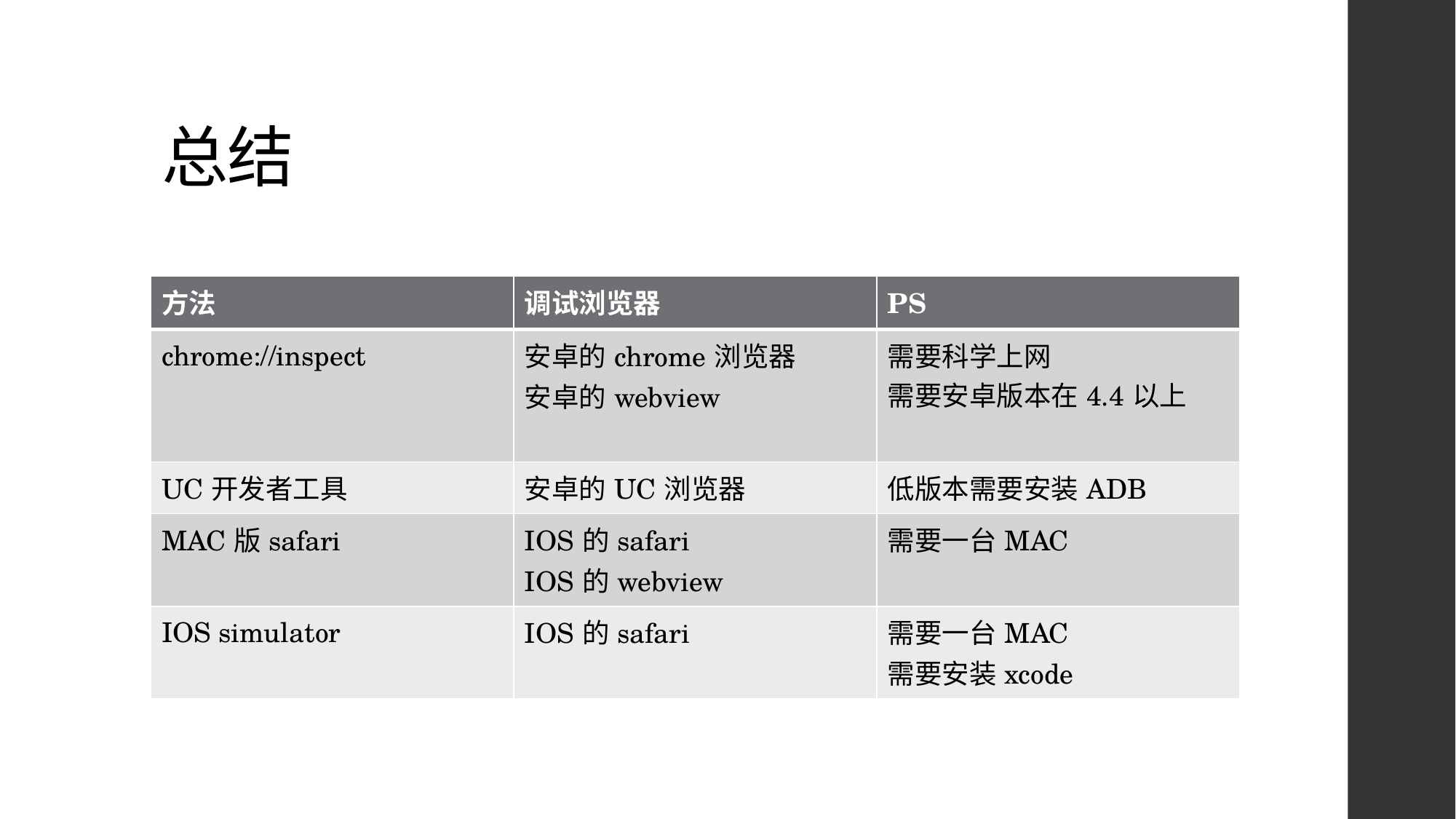

# 总结
| 方法 | 调试浏览器 | PS |
| --- | --- | --- |
| chrome://inspect | 安卓的chrome浏览器 安卓的webview | 需要科学上网 需要安卓版本在4.4以上 |
| UC开发者工具 | 安卓的UC浏览器 | 低版本需要安装ADB |
| MAC版safari | IOS的safari IOS的webview | 需要一台MAC |
| IOS simulator | IOS的safari | 需要一台MAC 需要安装xcode |